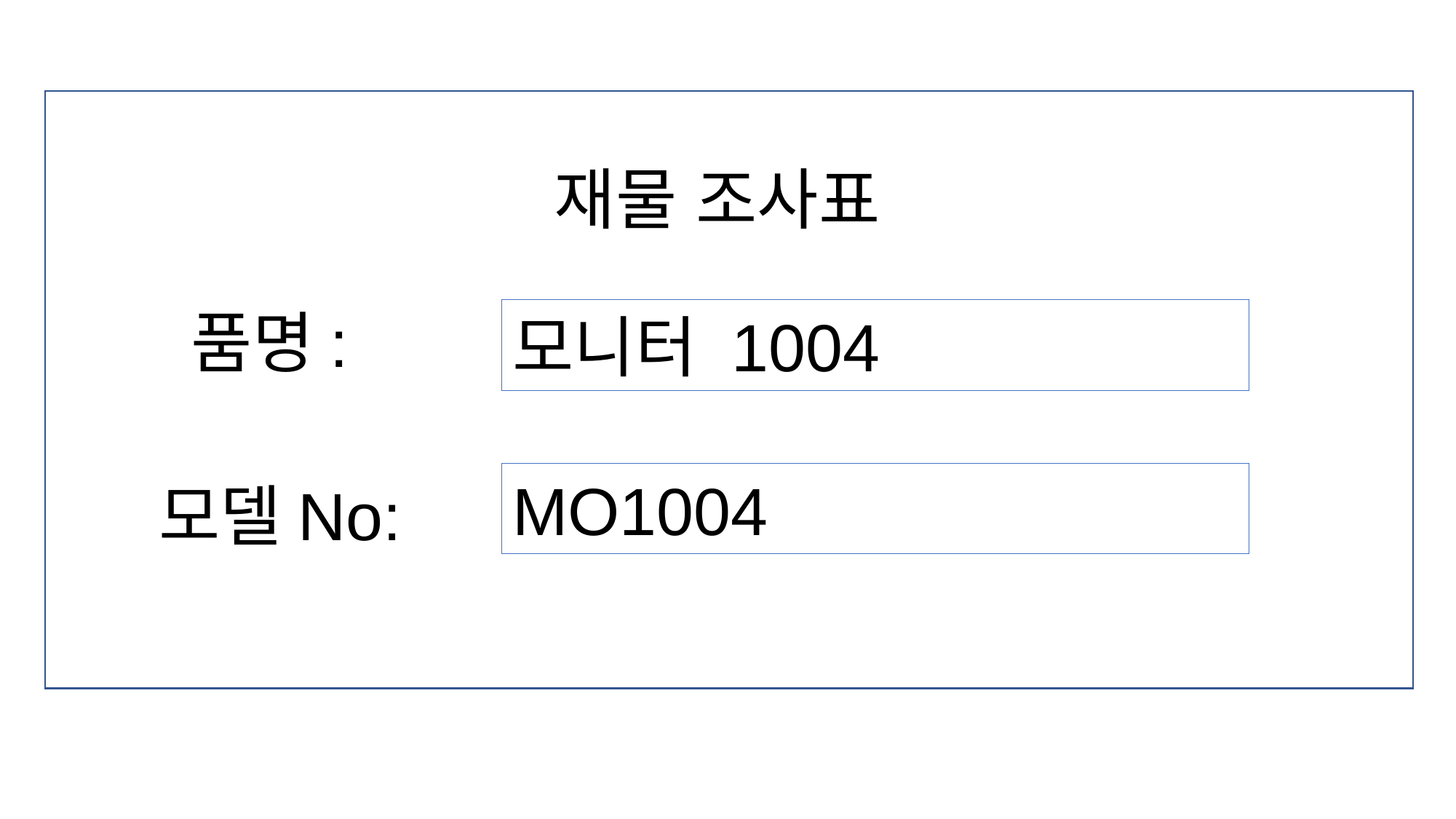

재물 조사표
품명:
모니터 1004
MO1004
모델No: